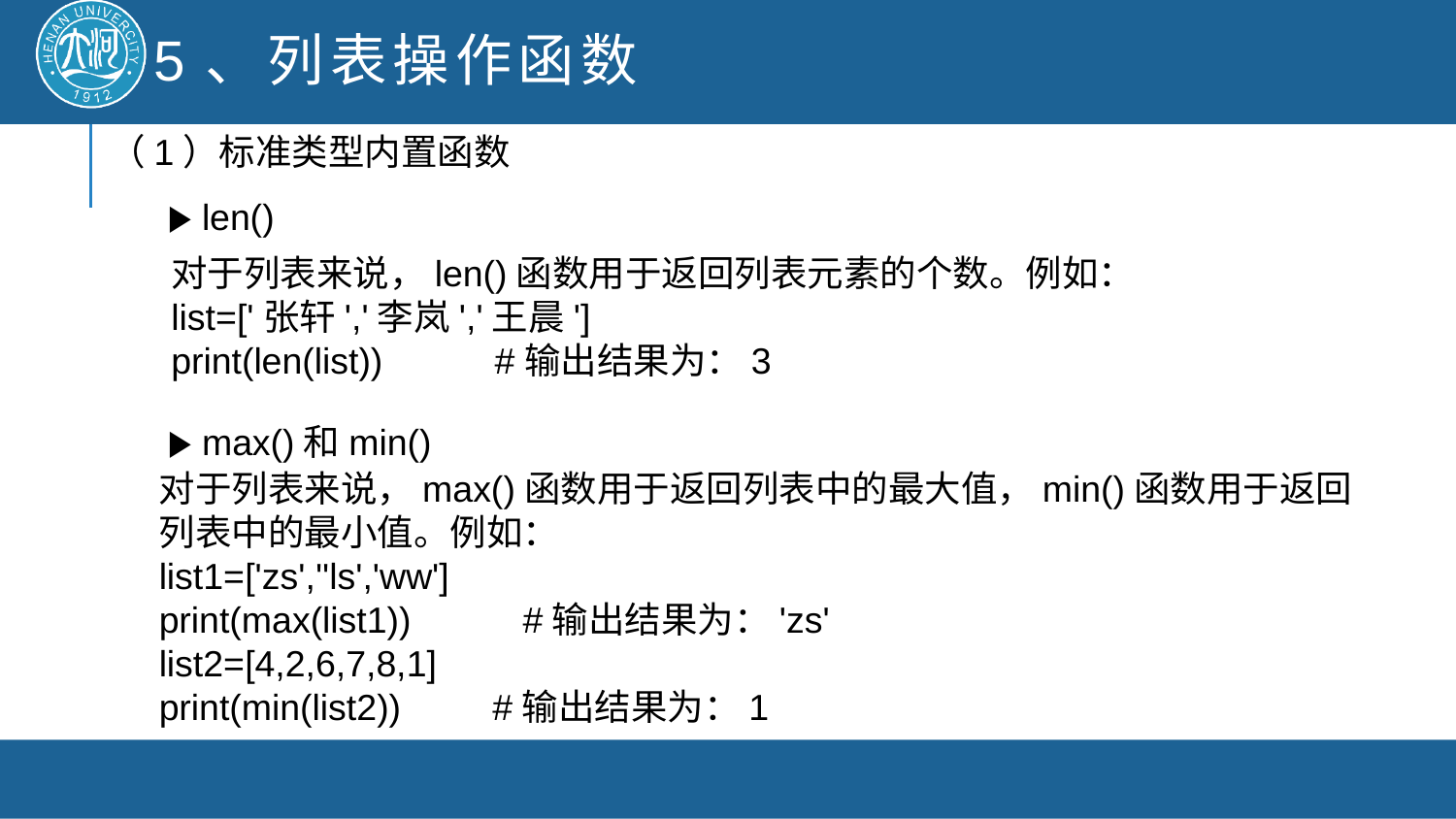

5、列表操作函数
（1）标准类型内置函数
      ▶ len()
对于列表来说，len()函数用于返回列表元素的个数。例如：
list=['张轩','李岚','王晨']
print(len(list))           #输出结果为：3
      ▶ max()和min()
对于列表来说，max()函数用于返回列表中的最大值，min()函数用于返回列表中的最小值。例如：
list1=['zs',''ls','ww']
print(max(list1))           #输出结果为：'zs'
list2=[4,2,6,7,8,1]
print(min(list2))         #输出结果为：1